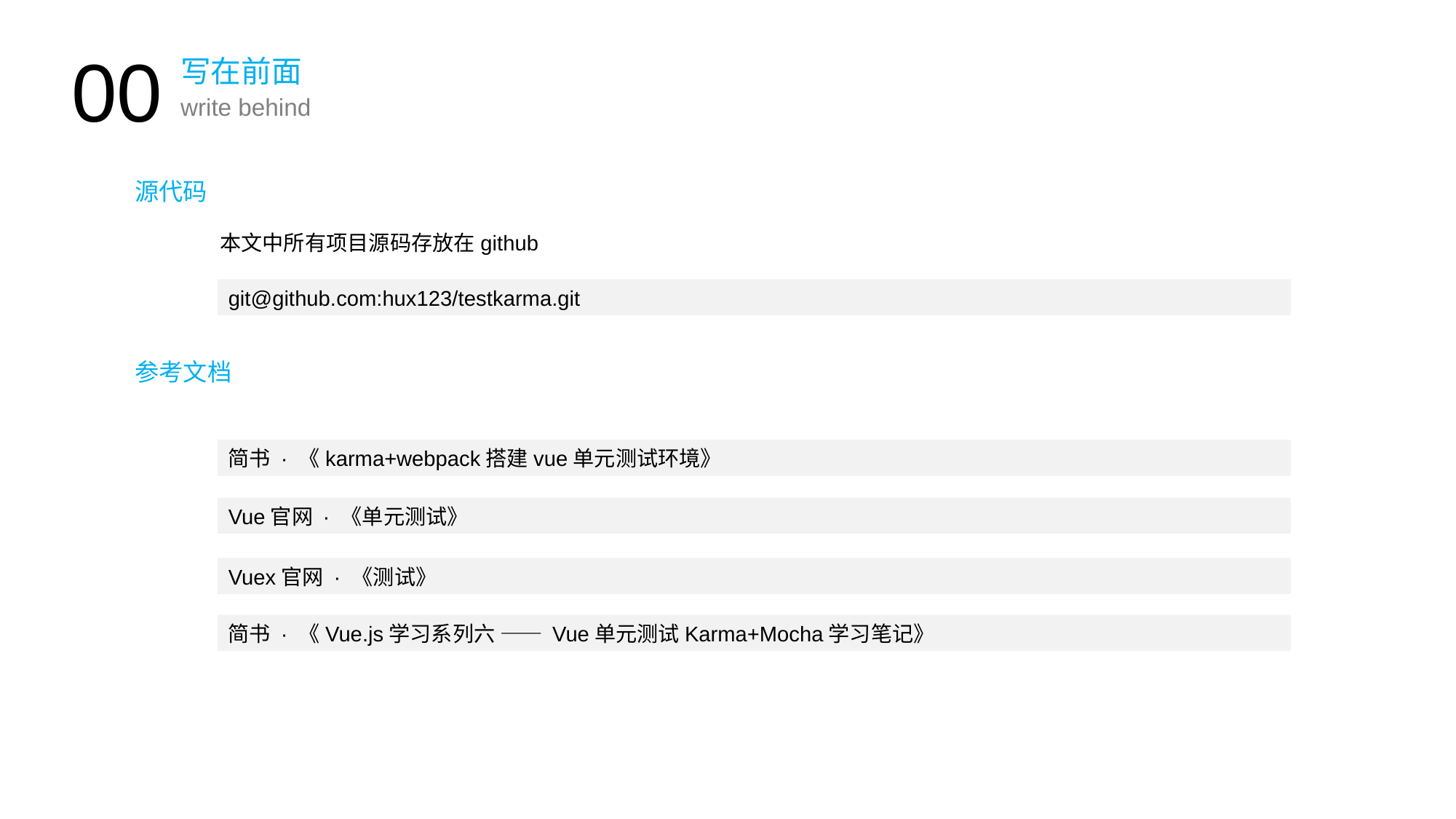

00
写在前面
write behind
源代码
本文中所有项目源码存放在github
git@github.com:hux123/testkarma.git
参考文档
简书 · 《karma+webpack搭建vue单元测试环境》
Vue官网 · 《单元测试》
Vuex官网 · 《测试》
简书 · 《Vue.js学习系列六 —— Vue单元测试Karma+Mocha学习笔记》